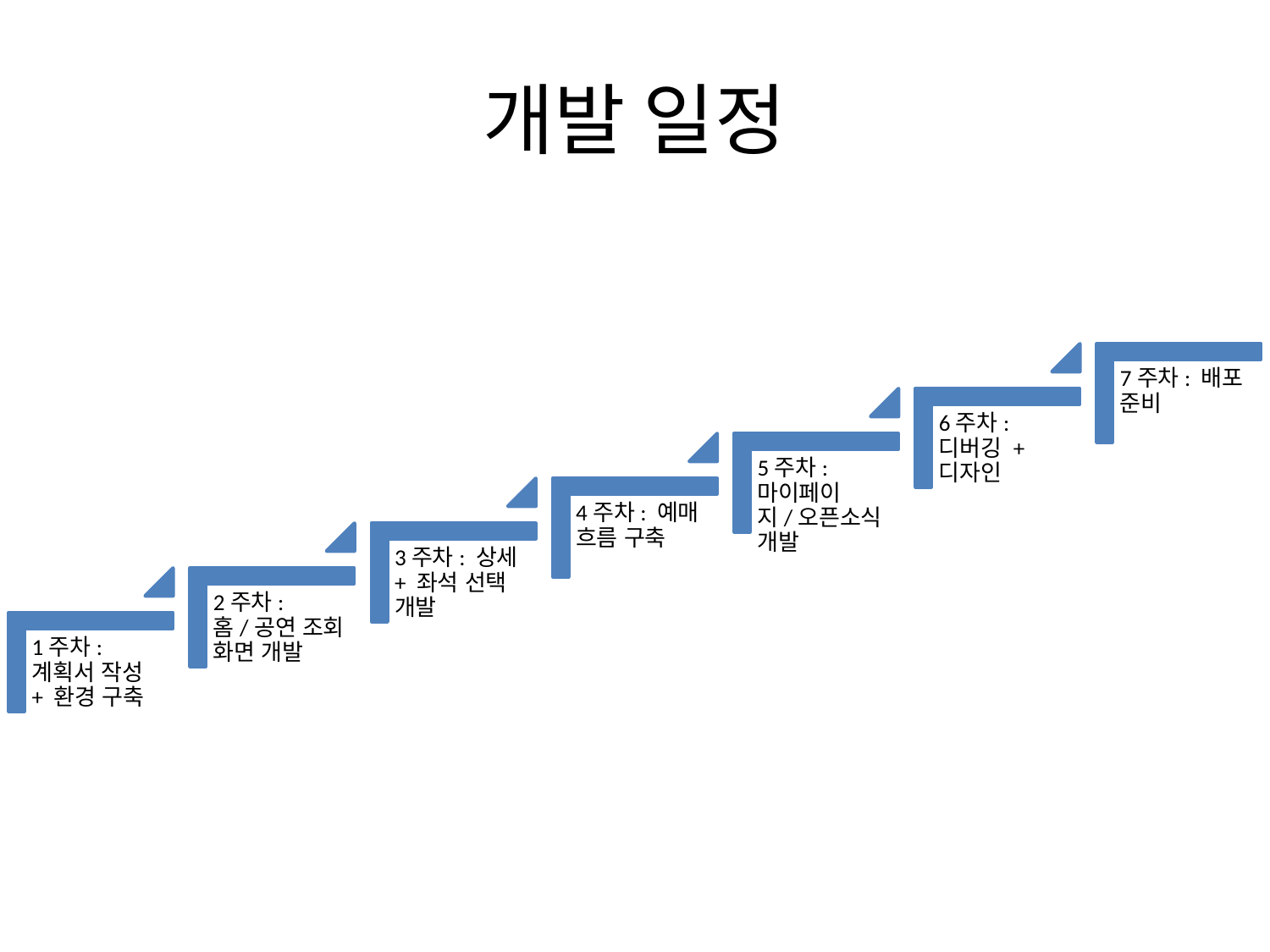

# 개발 일정
1주차: 계획서 작성 + 환경 구축
2주차: 홈/공연 조회 화면 개발
3주차: 상세 + 좌석 선택 개발
4주차: 예매 흐름 구축
5주차: 마이페이지/오픈소식 개발
6주차: 디버깅 + 디자인
7주차: 배포 준비